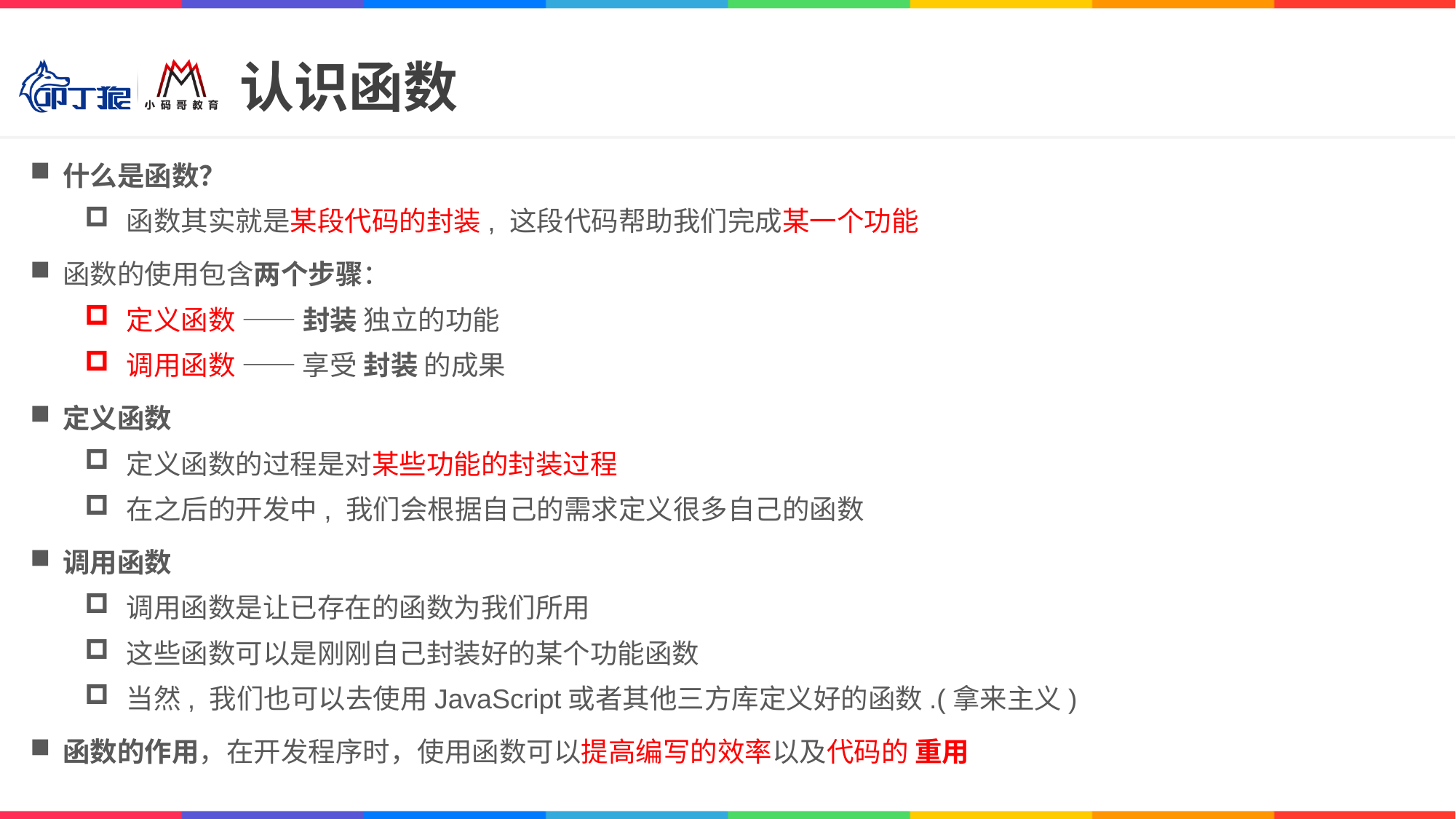

# 认识函数
什么是函数？
函数其实就是某段代码的封装, 这段代码帮助我们完成某一个功能
函数的使用包含两个步骤：
定义函数 —— 封装 独立的功能
调用函数 —— 享受 封装 的成果
定义函数
定义函数的过程是对某些功能的封装过程
在之后的开发中, 我们会根据自己的需求定义很多自己的函数
调用函数
调用函数是让已存在的函数为我们所用
这些函数可以是刚刚自己封装好的某个功能函数
当然, 我们也可以去使用JavaScript或者其他三方库定义好的函数.(拿来主义)
函数的作用，在开发程序时，使用函数可以提高编写的效率以及代码的 重用